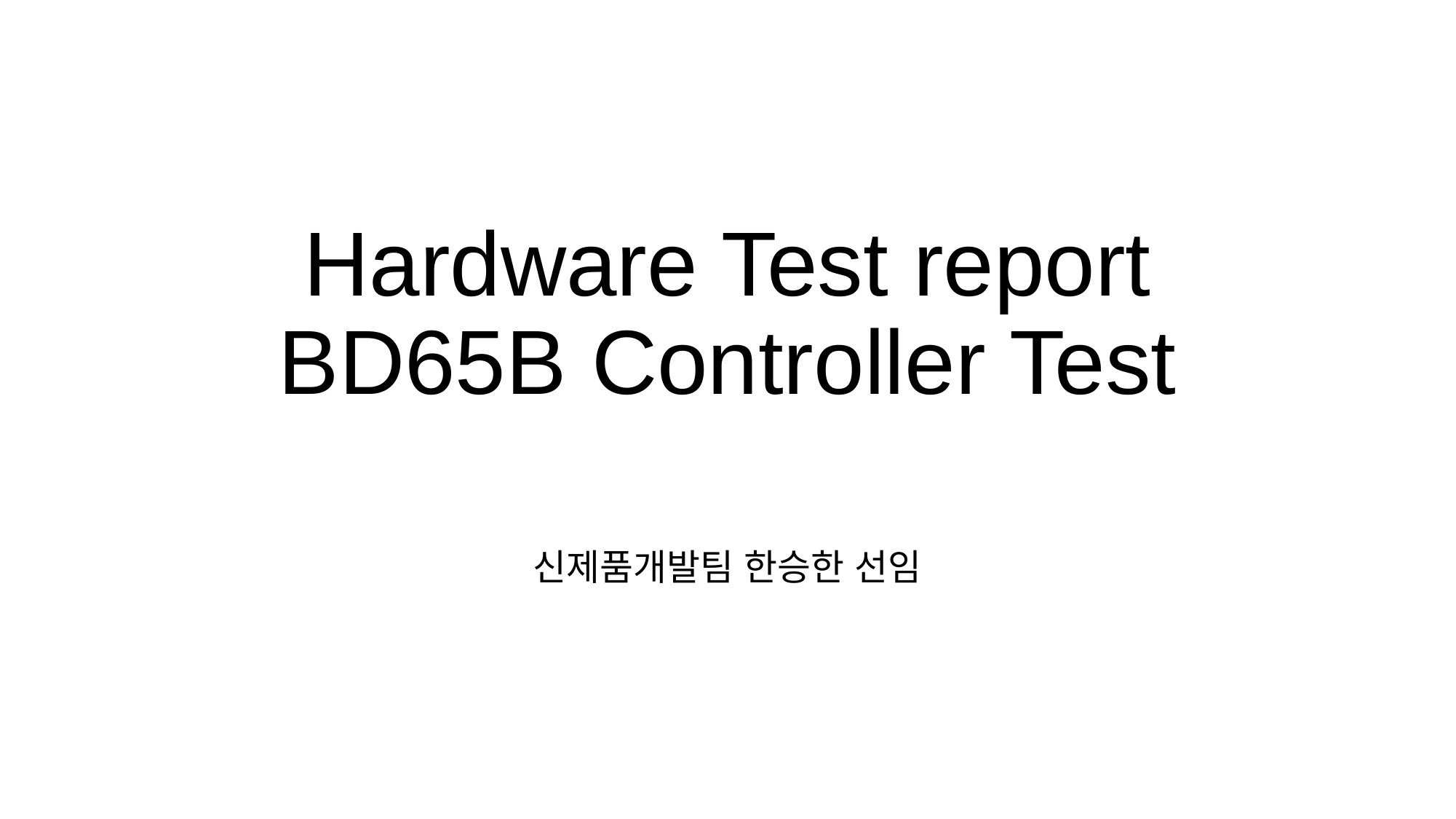

# Hardware Test report BD65B Controller Test

신제품개발팀 한승한 선임